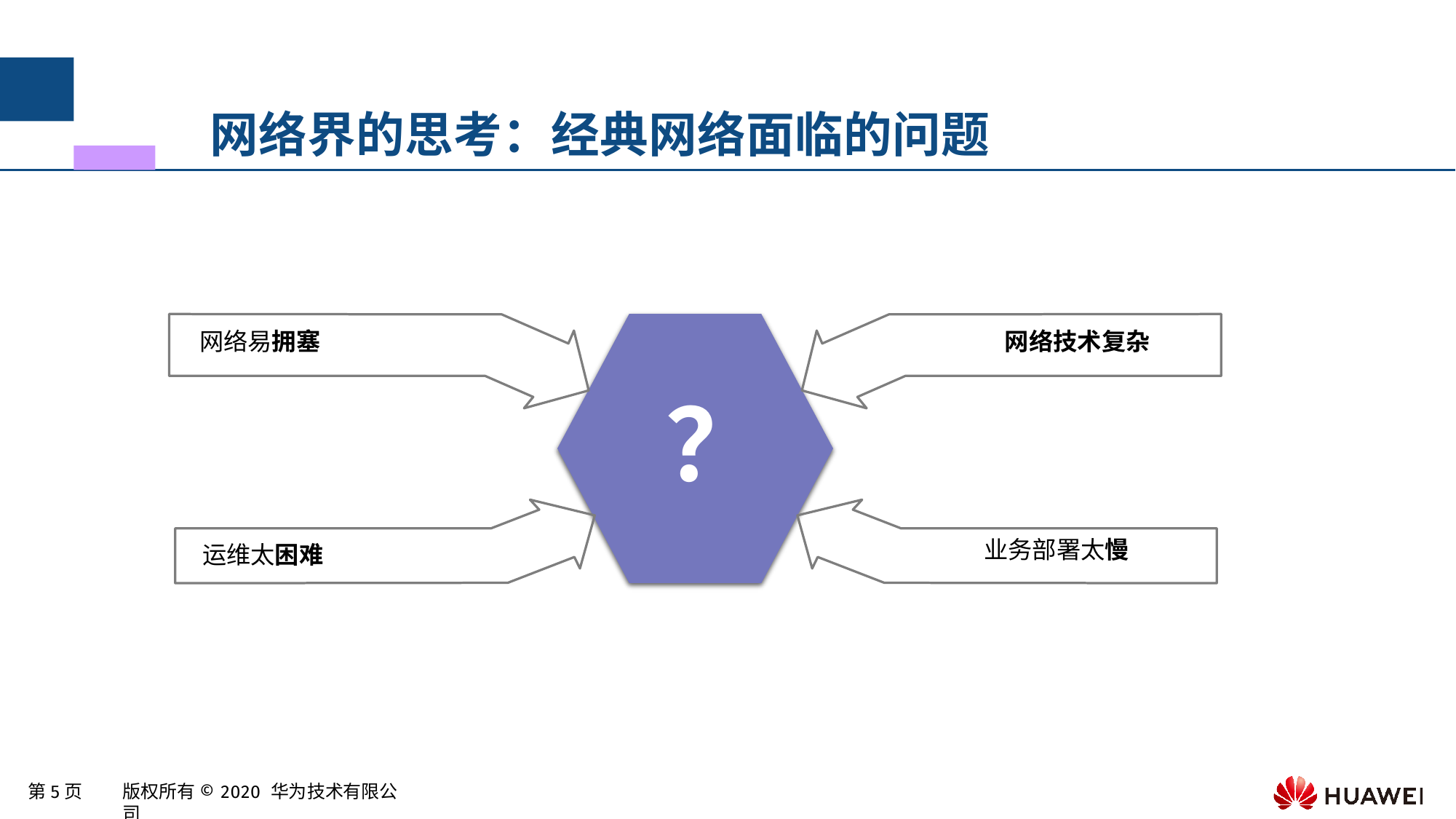

# 网络界的思考：经典网络面临的问题

网络易拥塞
网络技术复杂
？

业务部署太慢
运维太困难
第5页
版权所有© 2020 华为技术有限公司